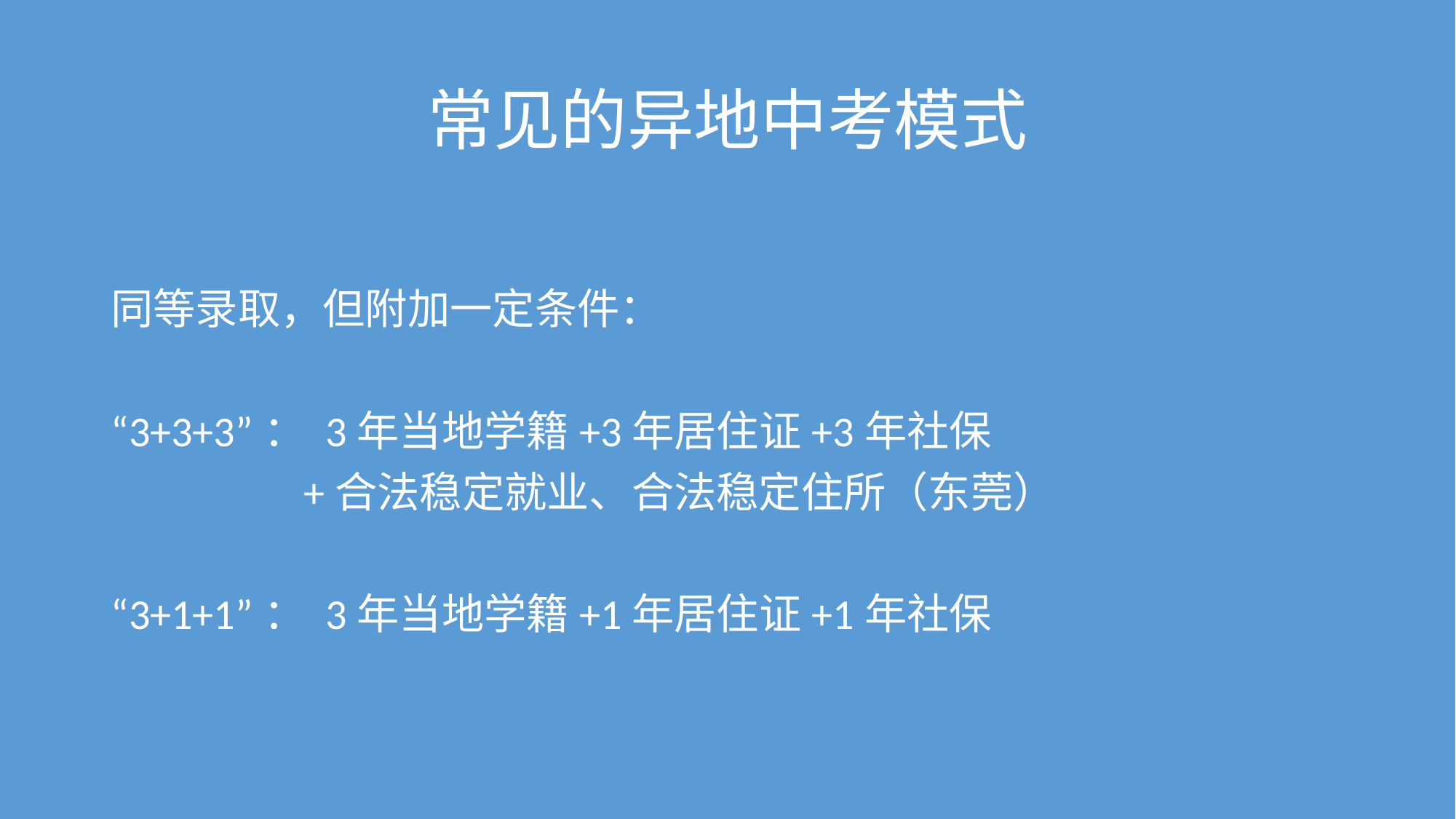

# 常见的异地中考模式

同等录取，但附加一定条件：

“3+3+3”： 3年当地学籍+3年居住证+3年社保
                    +合法稳定就业、合法稳定住所（东莞）

“3+1+1”： 3年当地学籍+1年居住证+1年社保